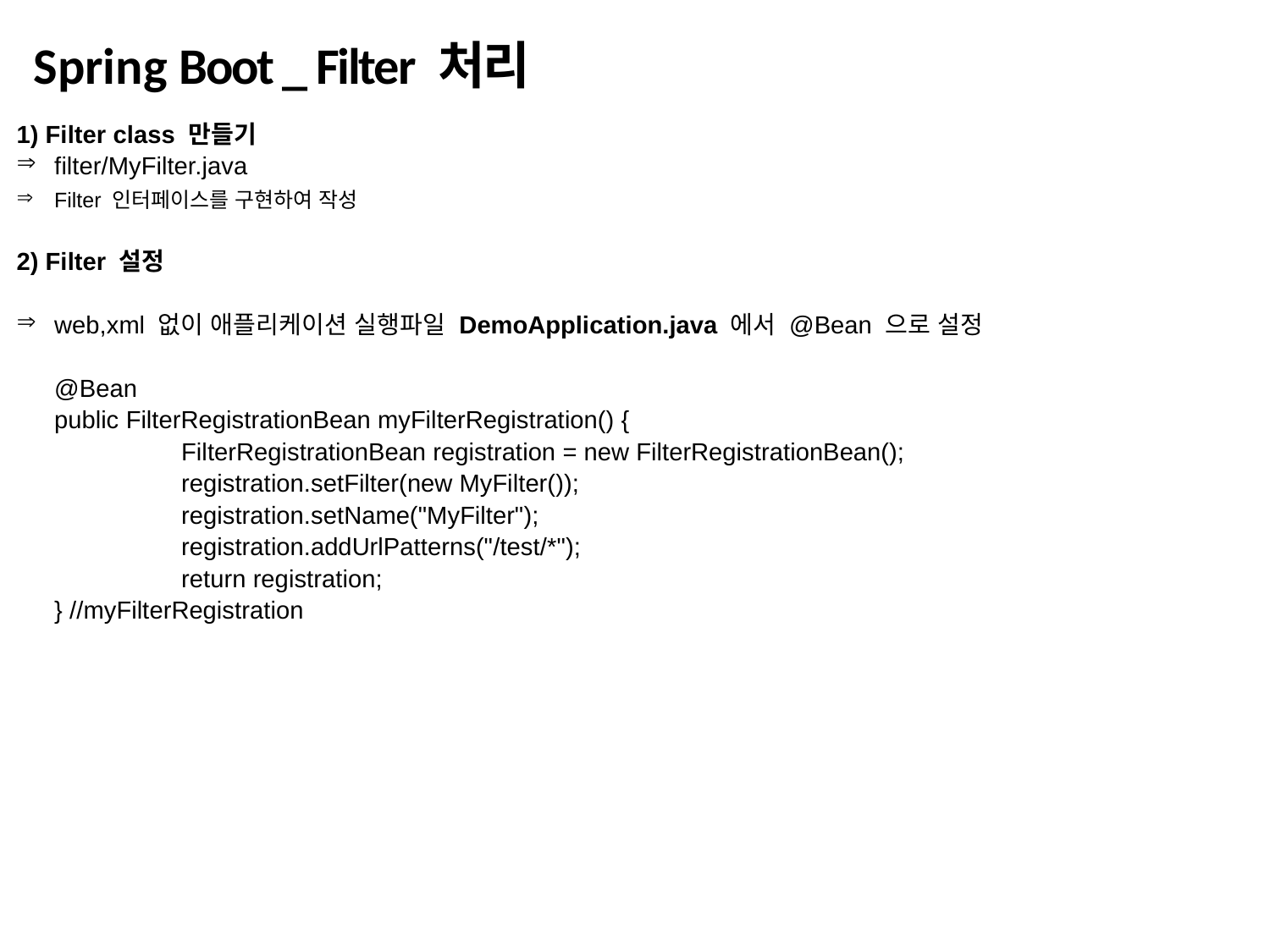

# Spring Boot _ Filter 처리
1) Filter class 만들기
filter/MyFilter.java
Filter 인터페이스를 구현하여 작성

2) Filter 설정

web,xml 없이 애플리케이션 실행파일 DemoApplication.java 에서 @Bean 으로 설정
@Bean
public FilterRegistrationBean myFilterRegistration() {
	FilterRegistrationBean registration = new FilterRegistrationBean();
	registration.setFilter(new MyFilter());
	registration.setName("MyFilter");
	registration.addUrlPatterns("/test/*");
	return registration;
} //myFilterRegistration